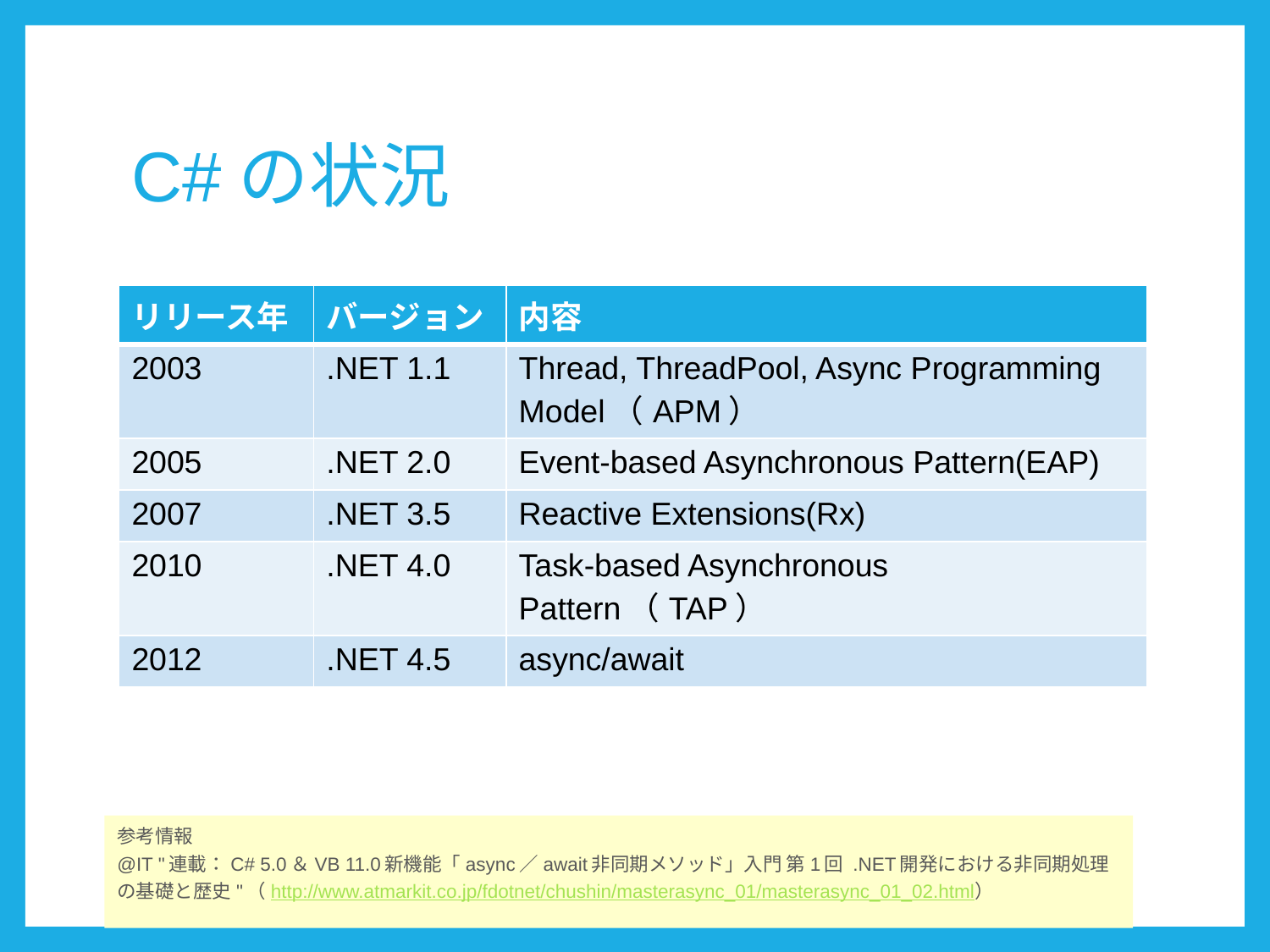

# C#の状況
| リリース年 | バージョン | 内容 |
| --- | --- | --- |
| 2003 | .NET 1.1 | Thread, ThreadPool, Async Programming Model（APM） |
| 2005 | .NET 2.0 | Event-based Asynchronous Pattern(EAP) |
| 2007 | .NET 3.5 | Reactive Extensions(Rx) |
| 2010 | .NET 4.0 | Task-based Asynchronous Pattern（TAP） |
| 2012 | .NET 4.5 | async/await |
参考情報
@IT "連載：C# 5.0＆VB 11.0新機能「async／await非同期メソッド」入門 第1回 .NET開発における非同期処理の基礎と歴史"（http://www.atmarkit.co.jp/fdotnet/chushin/masterasync_01/masterasync_01_02.html）